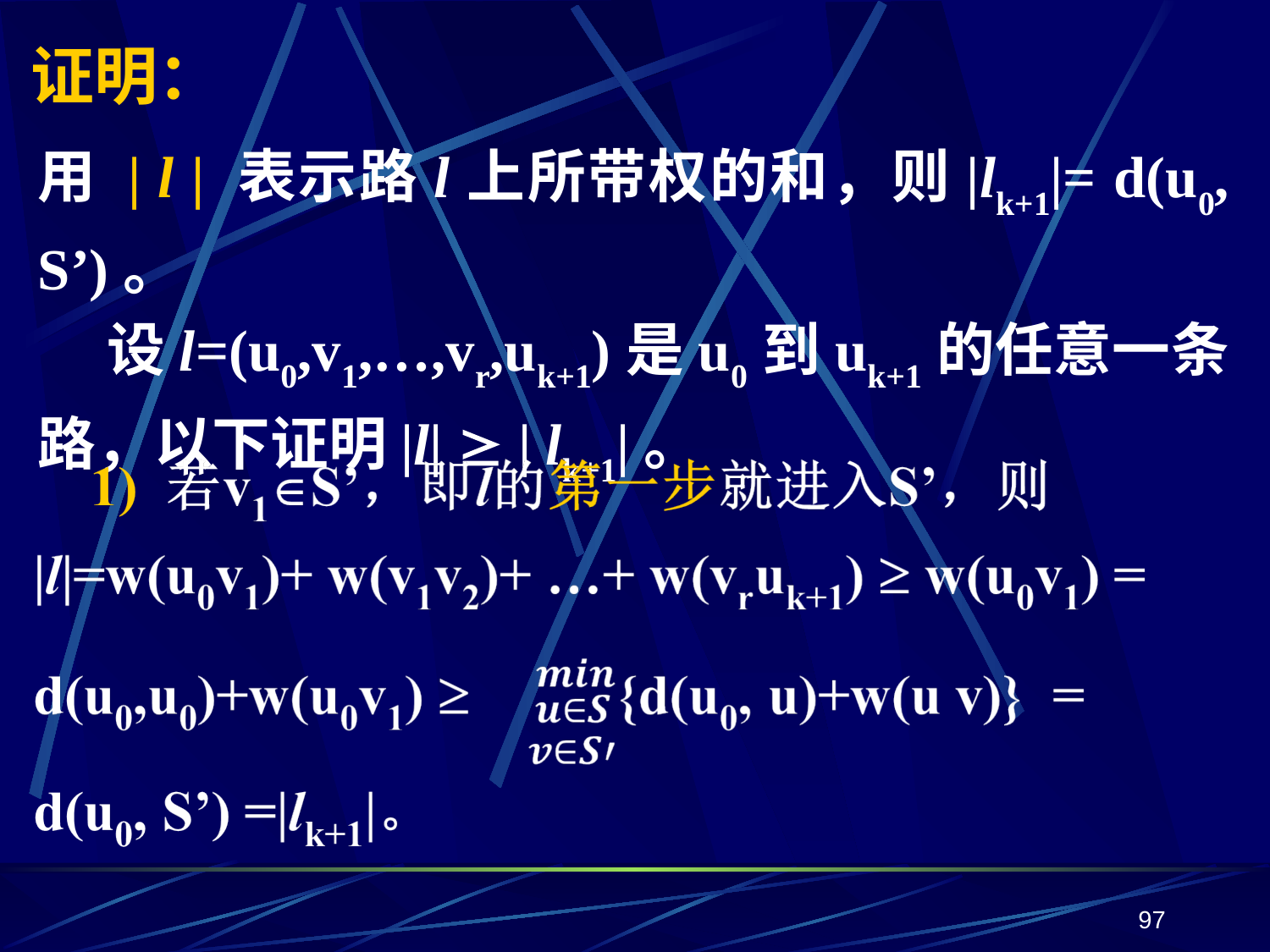

# 证明：
用 | l | 表示路l上所带权的和，则|lk+1|= d(u0, S’)。
    设l=(u0,v1,…,vr,uk+1)是u0到uk+1的任意一条路，以下证明|l| ≥ | lk+1|。

97